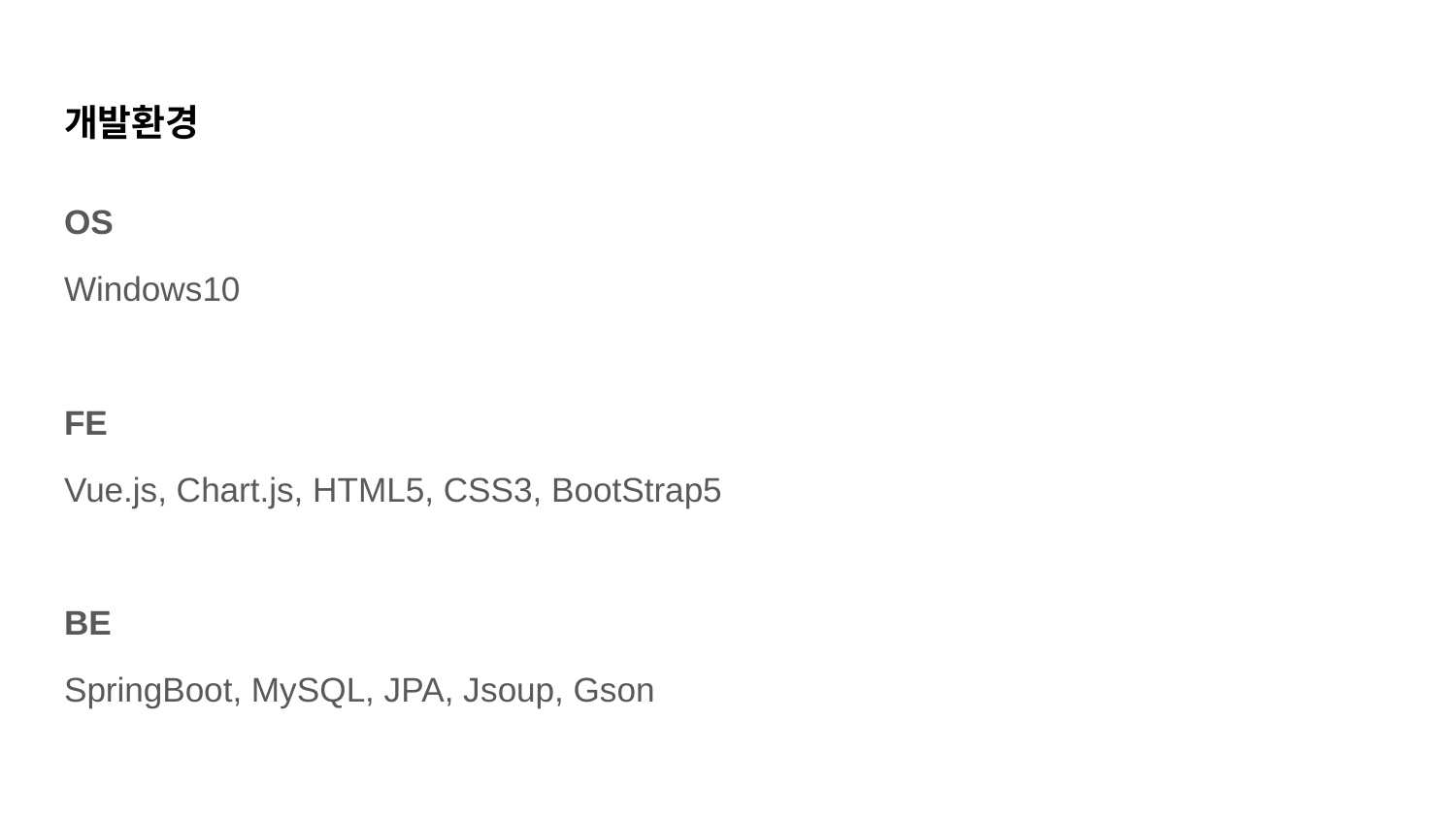

# 개발환경
OS
Windows10

FE
Vue.js, Chart.js, HTML5, CSS3, BootStrap5

BE
SpringBoot, MySQL, JPA, Jsoup, Gson